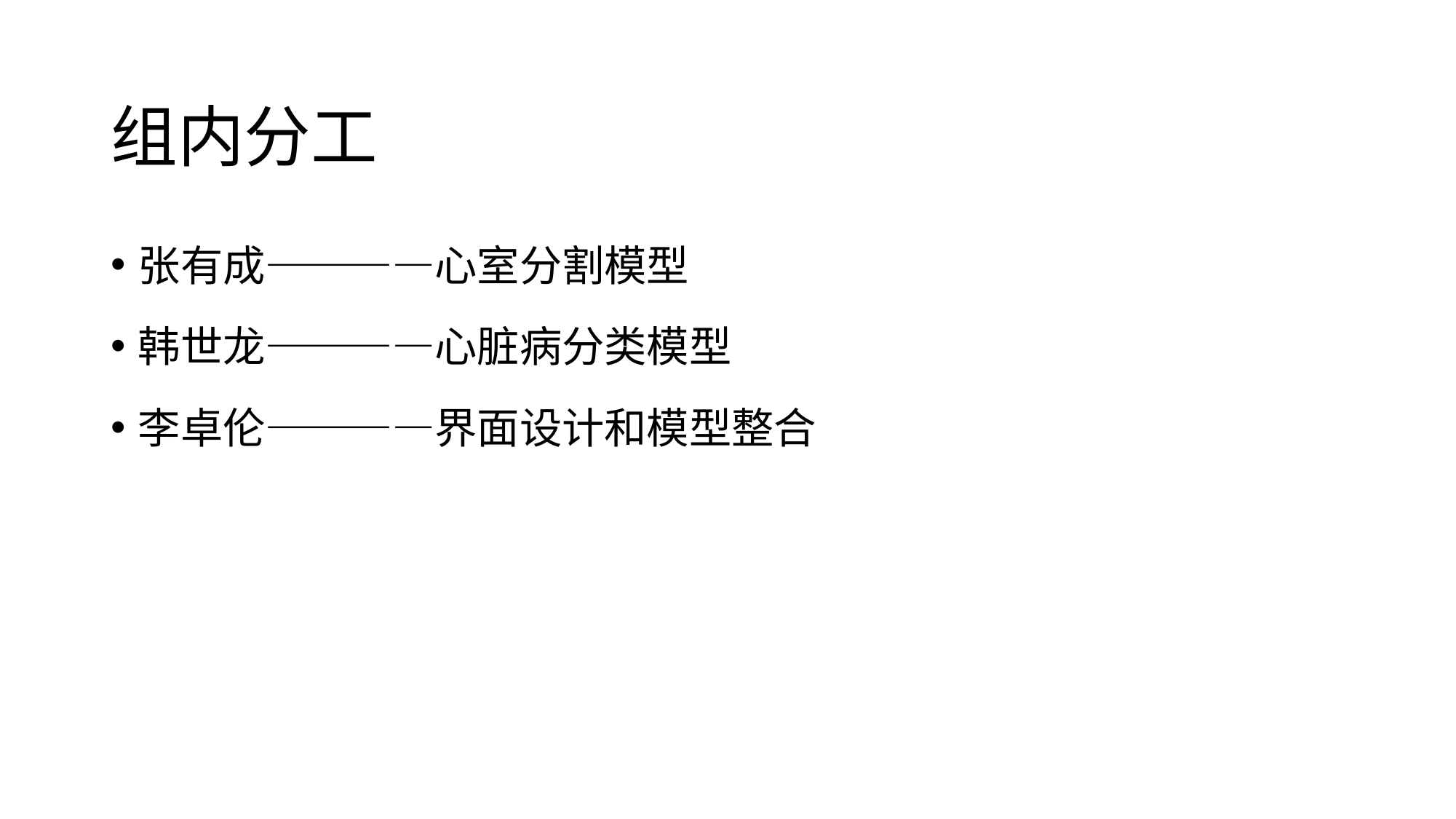

# 组内分工
张有成————心室分割模型
韩世龙————心脏病分类模型
李卓伦————界面设计和模型整合